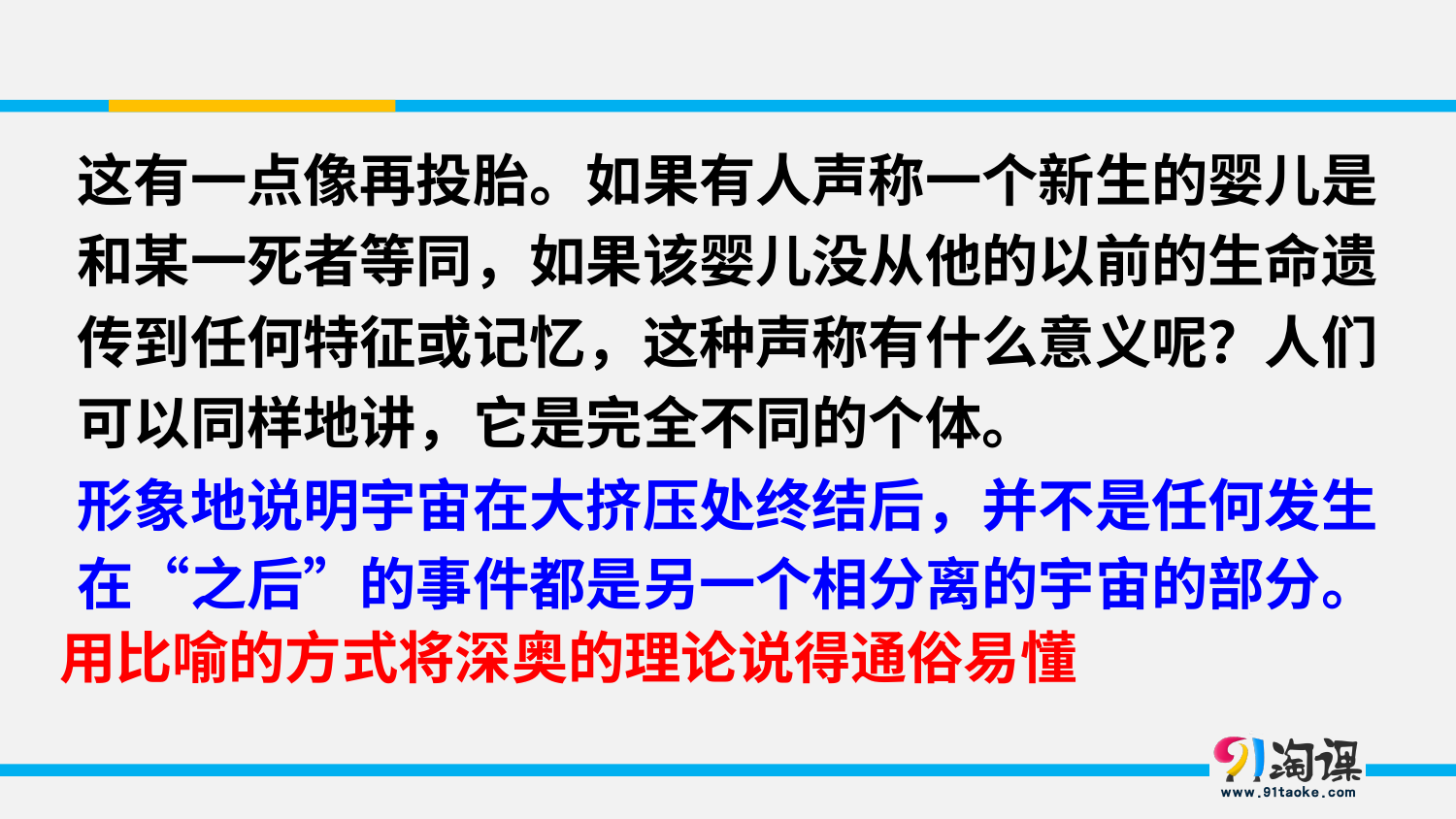

这有一点像再投胎。如果有人声称一个新生的婴儿是和某一死者等同，如果该婴儿没从他的以前的生命遗传到任何特征或记忆，这种声称有什么意义呢？人们可以同样地讲，它是完全不同的个体。
形象地说明宇宙在大挤压处终结后，并不是任何发生在“之后”的事件都是另一个相分离的宇宙的部分。
  用比喻的方式将深奥的理论说得通俗易懂